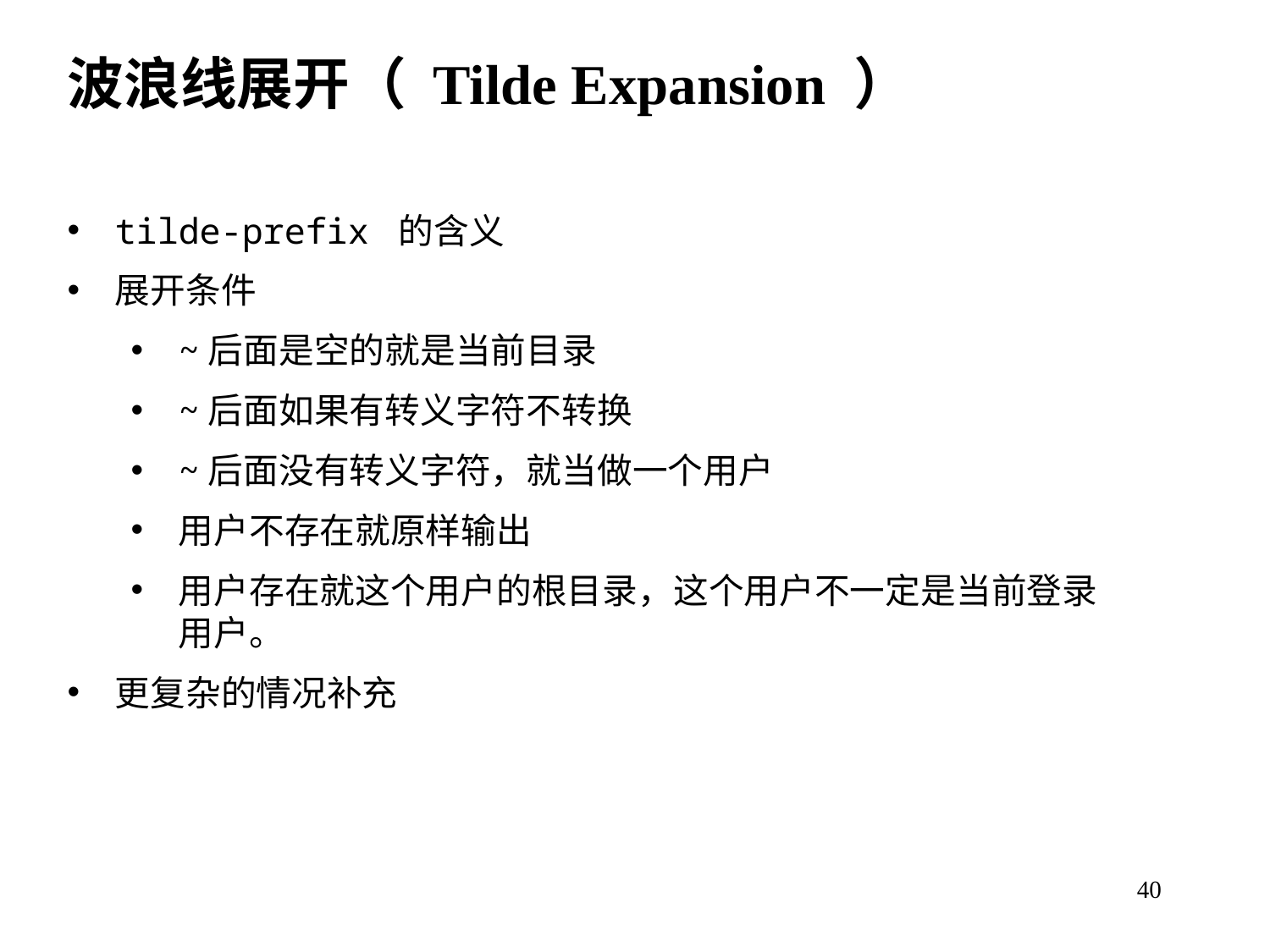

波浪线展开（ Tilde Expansion ）
tilde-prefix 的含义
展开条件
~后面是空的就是当前目录
~后面如果有转义字符不转换
~后面没有转义字符，就当做一个用户
用户不存在就原样输出
用户存在就这个用户的根目录，这个用户不一定是当前登录用户。
更复杂的情况补充
40